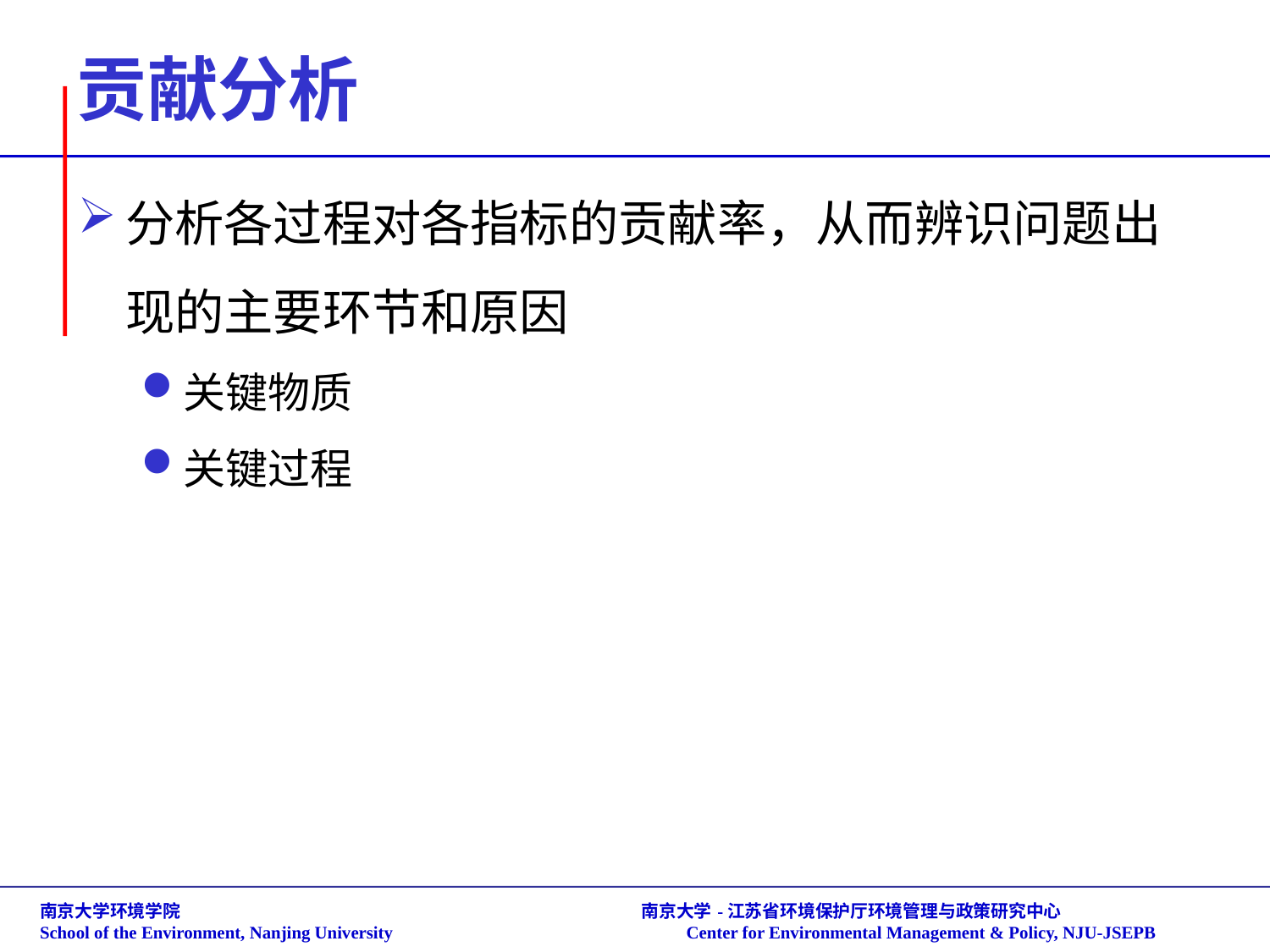

# 贡献分析
分析各过程对各指标的贡献率，从而辨识问题出现的主要环节和原因
关键物质
关键过程